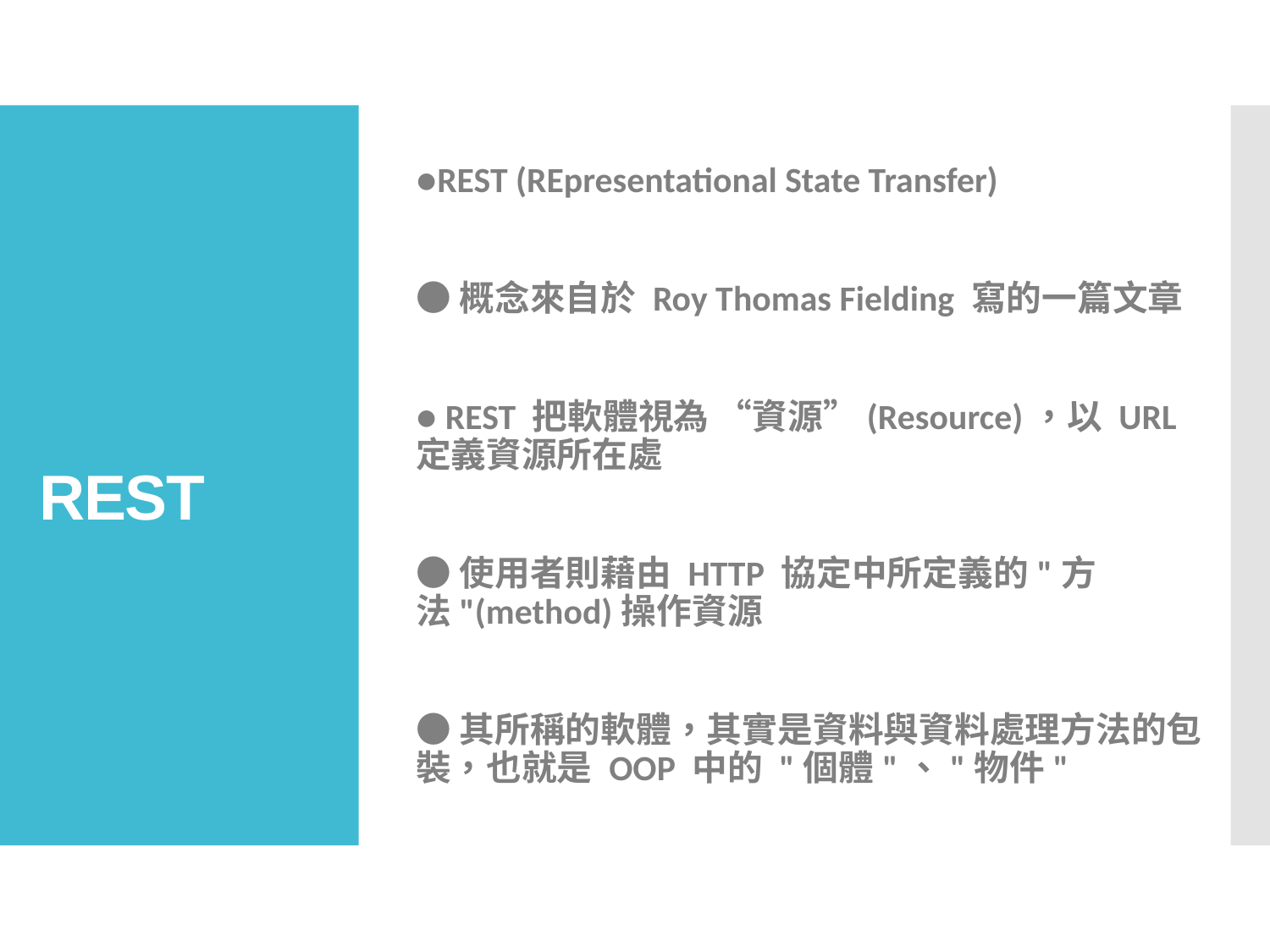

●REST (REpresentational State Transfer)

●概念來自於 Roy Thomas Fielding 寫的一篇文章

● REST 把軟體視為 “資源”(Resource)，以 URL 定義資源所在處

●使用者則藉由 HTTP 協定中所定義的"方法"(method)操作資源

●其所稱的軟體，其實是資料與資料處理方法的包裝，也就是 OOP 中的 "個體"、"物件"
# REST